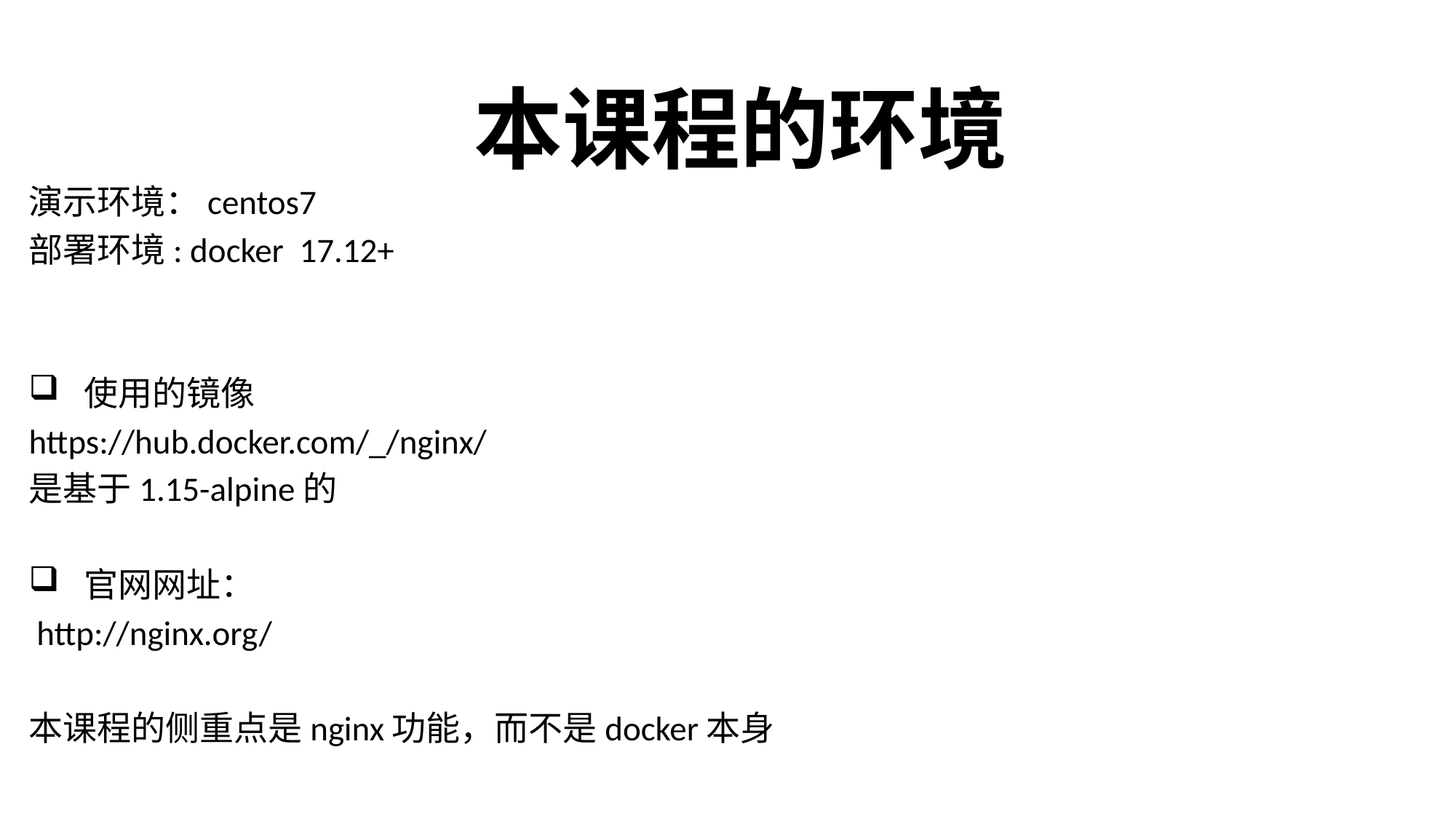

# 本课程的环境
演示环境：centos7
部署环境: docker  17.12+

使用的镜像
https://hub.docker.com/_/nginx/
是基于1.15-alpine的

官网网址：
 http://nginx.org/

本课程的侧重点是nginx功能，而不是docker本身